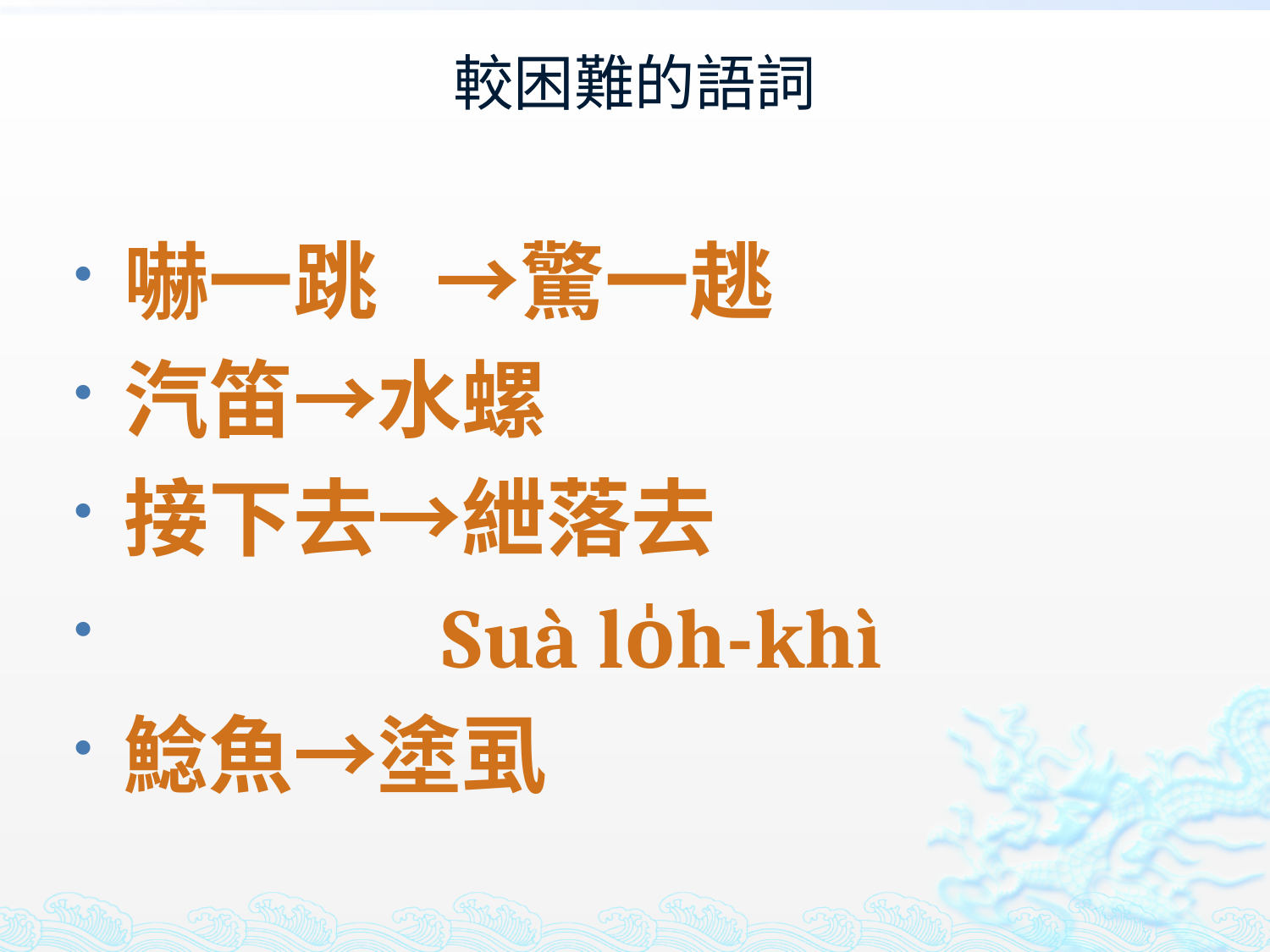

# 較困難的語詞
嚇一跳   →驚一趒
汽笛→水螺
接下去→紲落去
                 Suà lo̍h-khì
鯰魚→塗虱